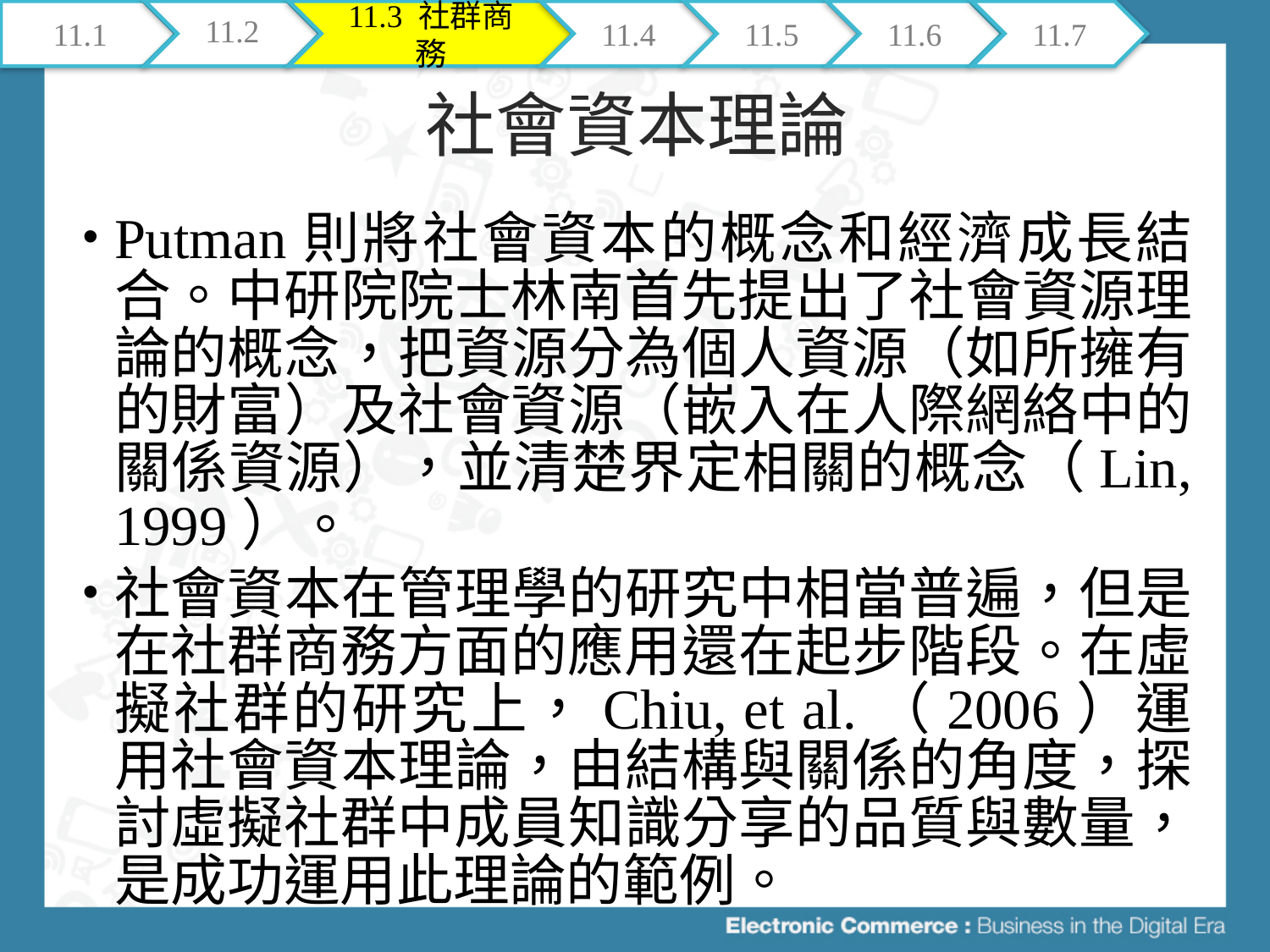

11.1
11.2
11.3 社群商務
11.4
11.5
11.6
11.7
# 社會資本理論
Putman則將社會資本的概念和經濟成長結合。中研院院士林南首先提出了社會資源理論的概念，把資源分為個人資源（如所擁有的財富）及社會資源（嵌入在人際網絡中的關係資源），並清楚界定相關的概念（Lin, 1999）。
社會資本在管理學的研究中相當普遍，但是在社群商務方面的應用還在起步階段。在虛擬社群的研究上，Chiu, et al.（2006）運用社會資本理論，由結構與關係的角度，探討虛擬社群中成員知識分享的品質與數量，是成功運用此理論的範例。